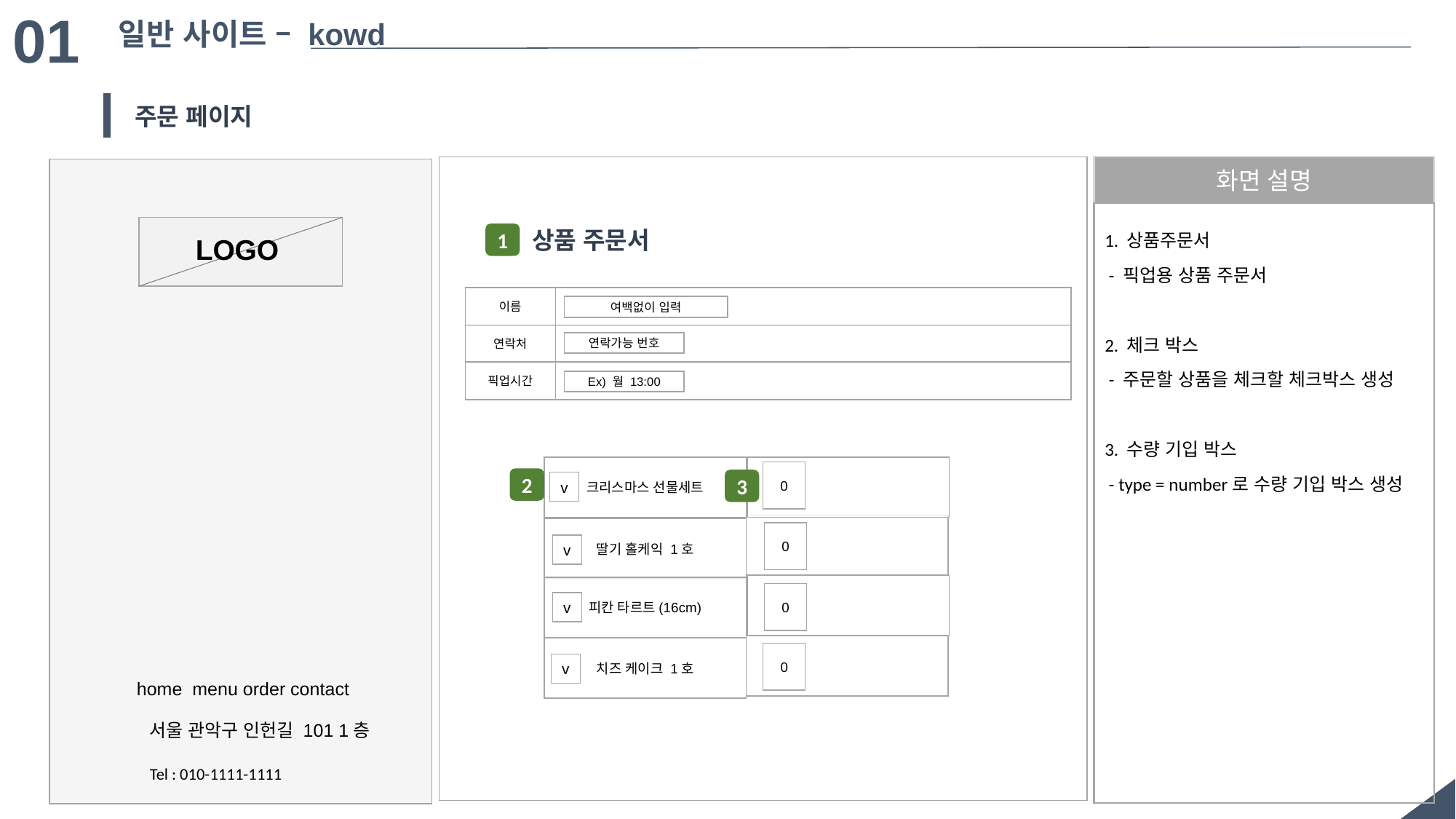

01
일반 사이트 – kowd

주문 페이지

화면 설명

`
상품 주문서
1
1. 상품주문서
 - 픽업용 상품 주문서

2. 체크 박스
 - 주문할 상품을 체크할 체크박스 생성

3. 수량 기입 박스
 - type = number로 수량 기입 박스 생성
LOGO
이름

여백없이 입력
연락처

연락가능 번호
픽업시간

Ex) 월 13:00
크리스마스 선물세트

0
2
3
v

딸기 홀케익 1호
0
v

피칸 타르트(16cm)
0
v

치즈 케이크 1호
0
v
home  menu order contact
서울 관악구 인헌길 101 1층
Tel : 010-1111-1111